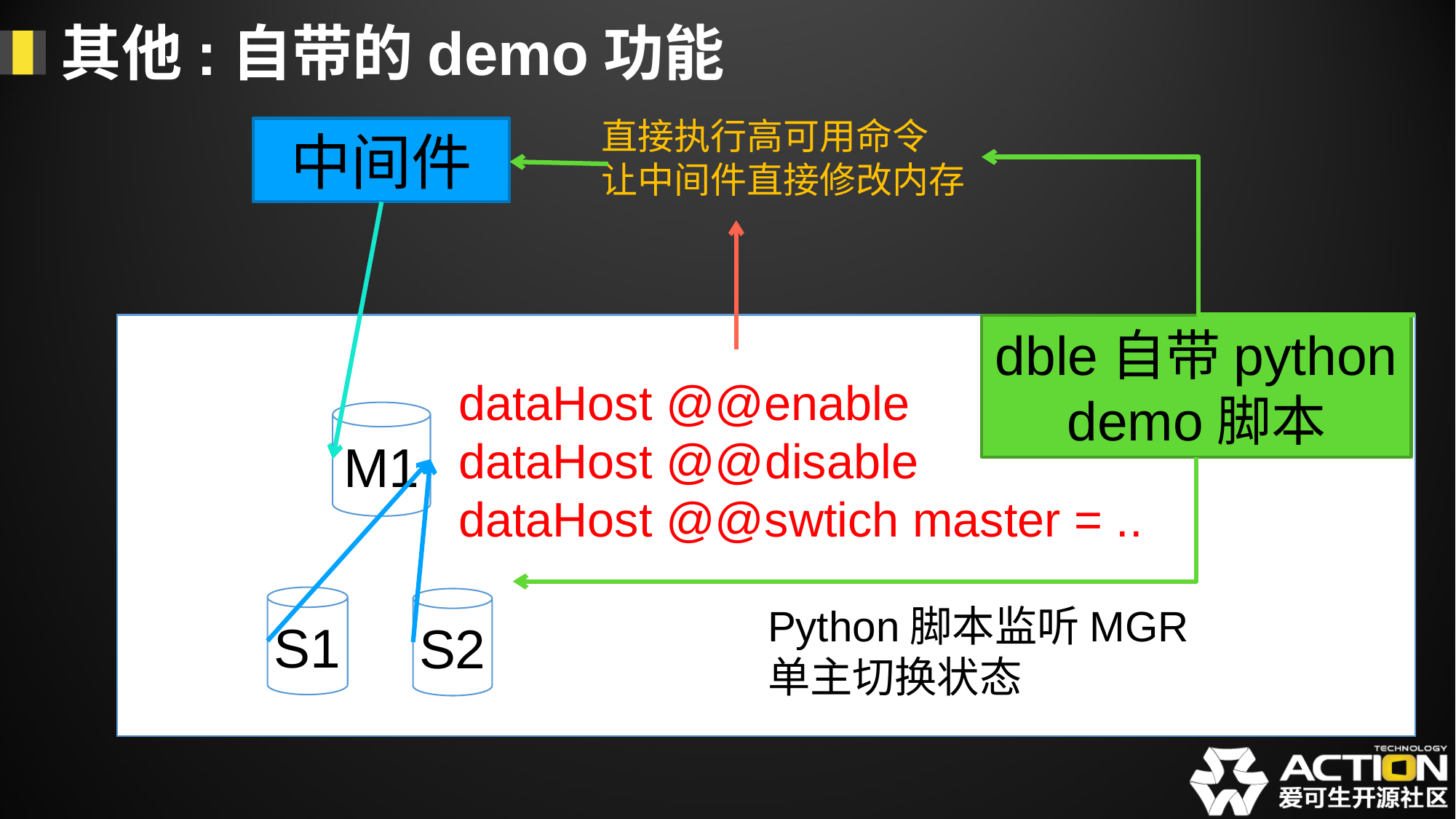

其他:自带的demo功能
直接执行高可用命令
让中间件直接修改内存
中间件
dble自带python demo脚本

dataHost @@enable
dataHost @@disable
dataHost @@swtich master = ..
M1
S1
S2
Python脚本监听MGR单主切换状态